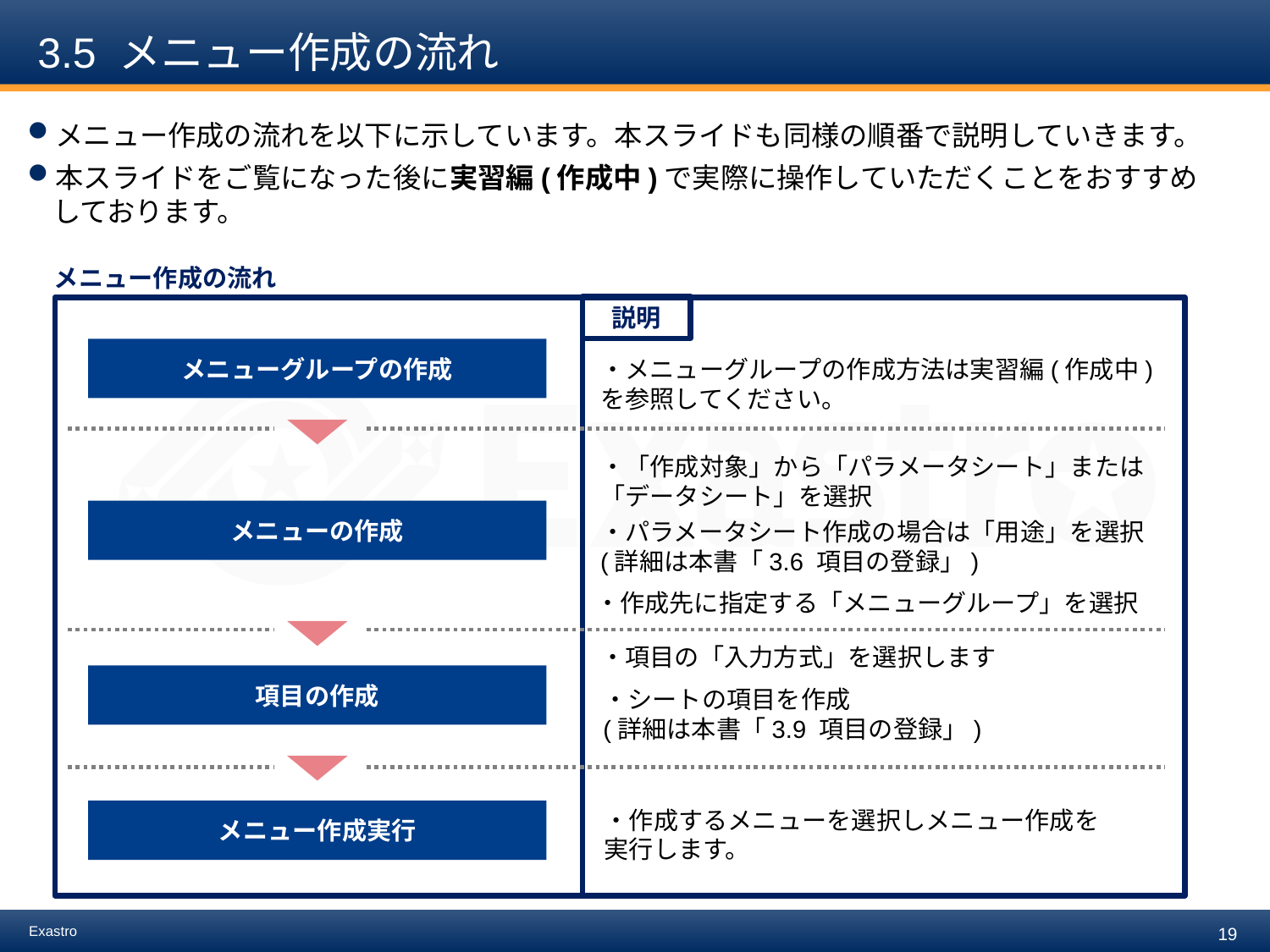

# 3.5 メニュー作成の流れ
メニュー作成の流れを以下に示しています。本スライドも同様の順番で説明していきます。
本スライドをご覧になった後に実習編(作成中)で実際に操作していただくことをおすすめしております。

メニュー作成の流れ
説明

メニューグループの作成
・メニューグループの作成方法は実習編(作成中)を参照してください。

・「作成対象」から「パラメータシート」または「データシート」を選択
メニューの作成
・パラメータシート作成の場合は「用途」を選択
(詳細は本書「3.6 項目の登録」)
・作成先に指定する「メニューグループ」を選択

・項目の「入力方式」を選択します
項目の作成
・シートの項目を作成
(詳細は本書「3.9 項目の登録」)

・作成するメニューを選択しメニュー作成を
実行します。
メニュー作成実行